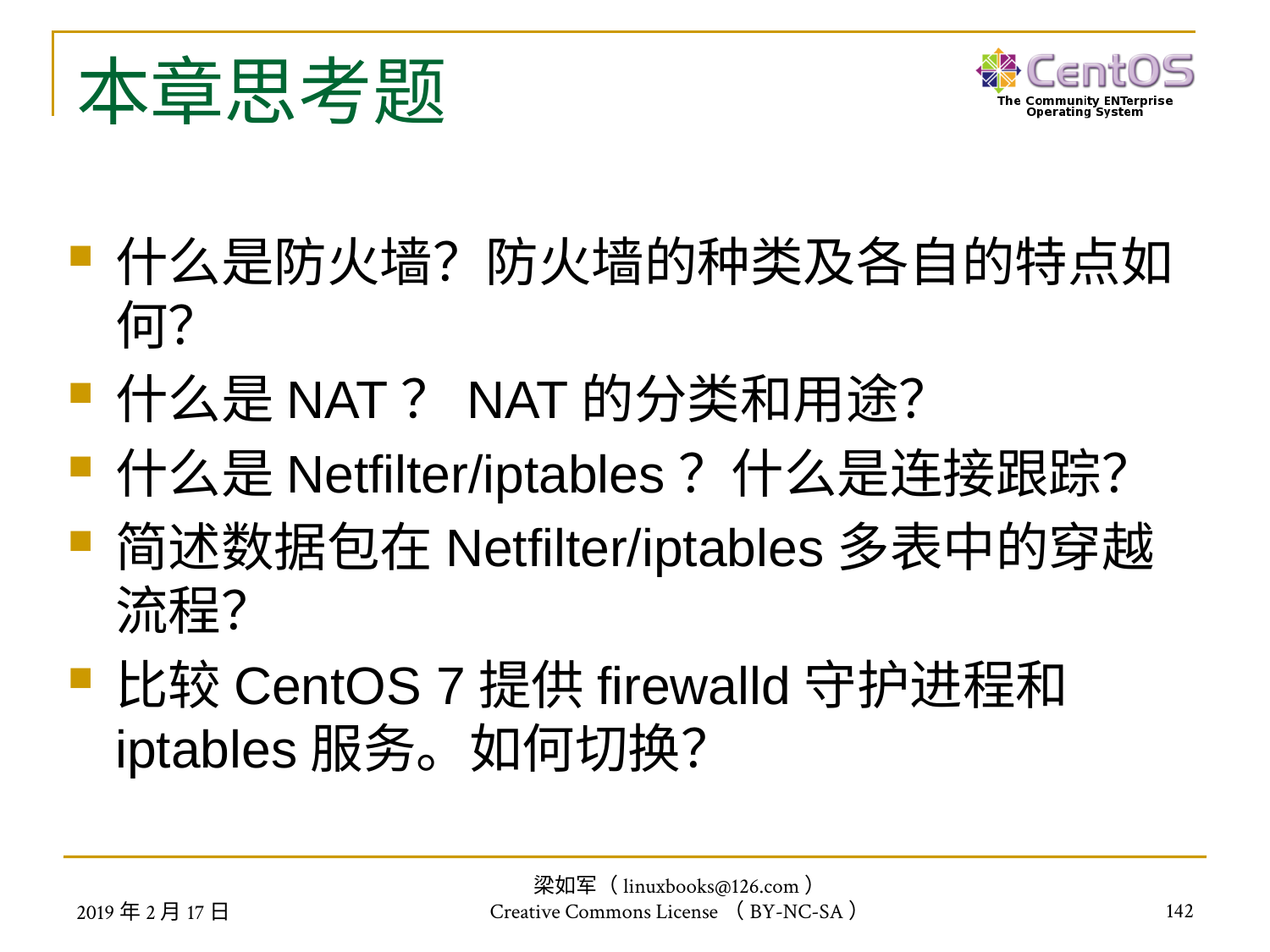

# 本章思考题
什么是防火墙？防火墙的种类及各自的特点如何？
什么是NAT？NAT的分类和用途？
什么是Netfilter/iptables？什么是连接跟踪？
简述数据包在Netfilter/iptables多表中的穿越流程？
比较CentOS 7提供firewalld守护进程和iptables服务。如何切换？
梁如军（linuxbooks@126.com）
Creative Commons License（BY-NC-SA）
2019年2月17日
142